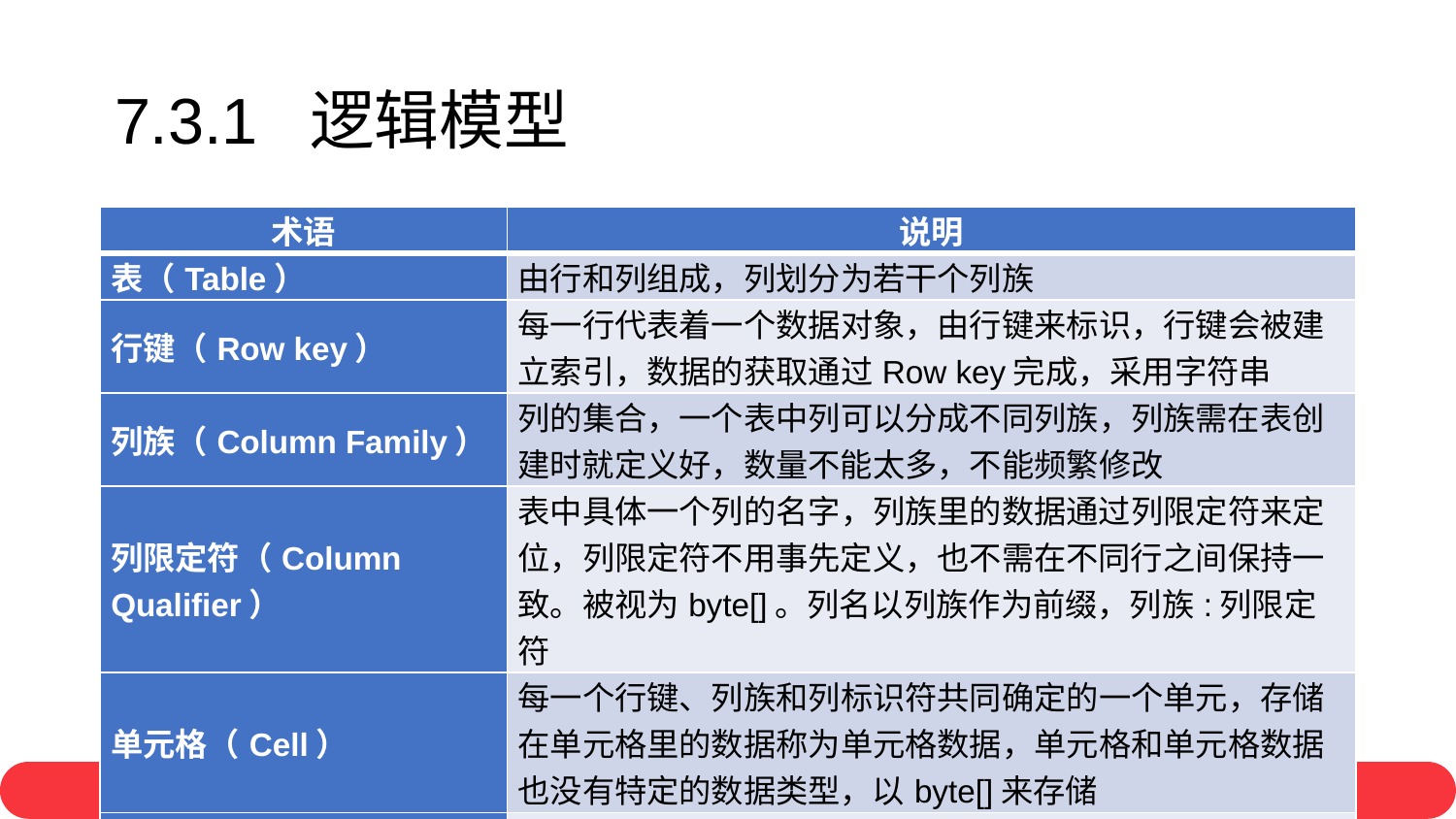

# 7.3.1  逻辑模型
| 术语 | 说明 |
| --- | --- |
| 表（Table） | 由行和列组成，列划分为若干个列族 |
| 行键（Row key） | 每一行代表着一个数据对象，由行键来标识，行键会被建立索引，数据的获取通过Row key完成，采用字符串 |
| 列族（Column Family） | 列的集合，一个表中列可以分成不同列族，列族需在表创建时就定义好，数量不能太多，不能频繁修改 |
| 列限定符（Column Qualifier） | 表中具体一个列的名字，列族里的数据通过列限定符来定位，列限定符不用事先定义，也不需在不同行之间保持一致。被视为byte[]。列名以列族作为前缀，列族:列限定符 |
| 单元格（Cell） | 每一个行键、列族和列标识符共同确定的一个单元，存储在单元格里的数据称为单元格数据，单元格和单元格数据也没有特定的数据类型，以byte[]来存储 |
| 时间戳（Timestamp） | 每个单元格都保存着同一份数据的多个版本，这些版本采用时间戳进行索引。采用64位整型，降序存储 |